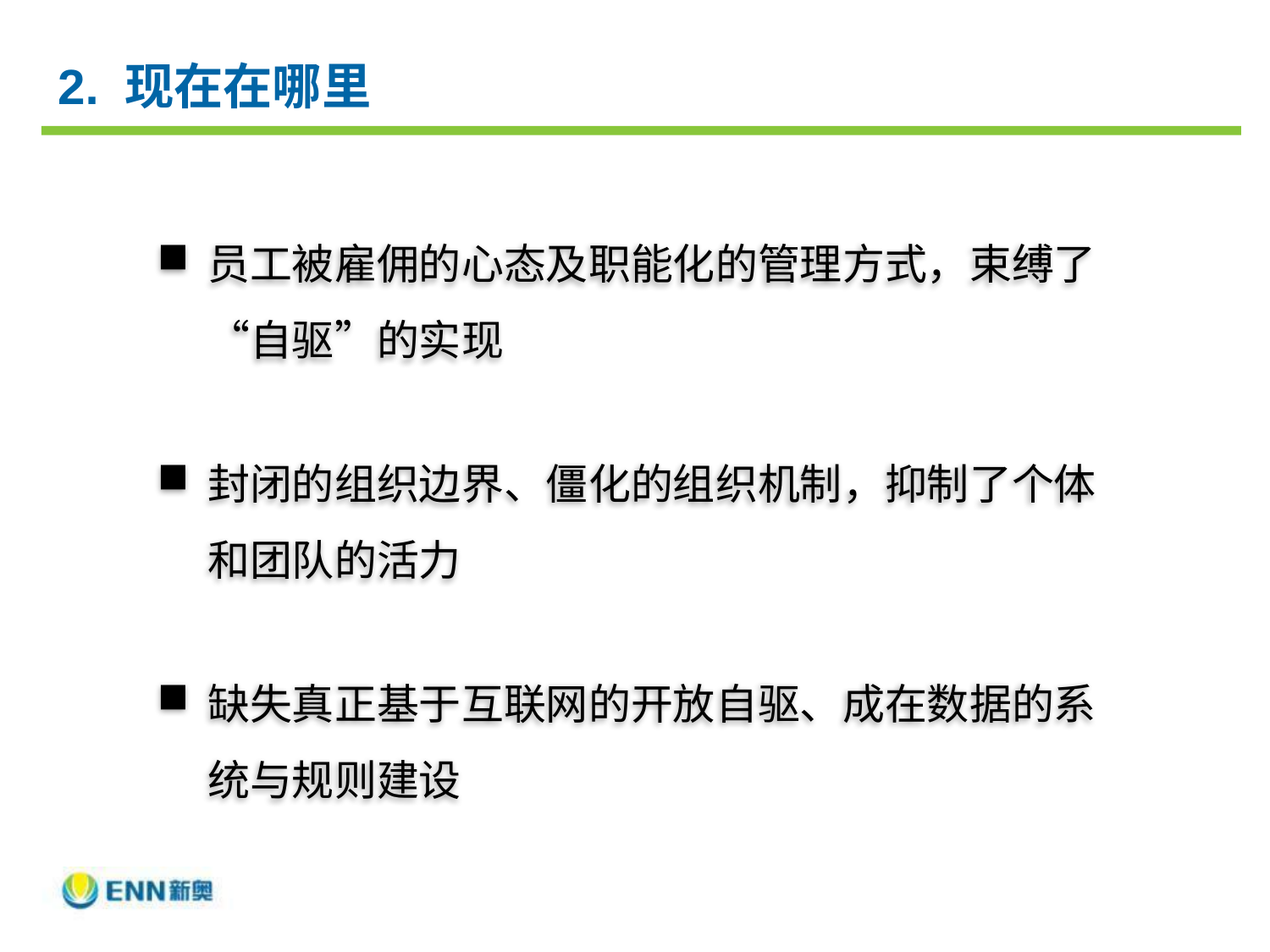

# 2. 现在在哪里
员工被雇佣的心态及职能化的管理方式，束缚了“自驱”的实现
封闭的组织边界、僵化的组织机制，抑制了个体和团队的活力
缺失真正基于互联网的开放自驱、成在数据的系统与规则建设